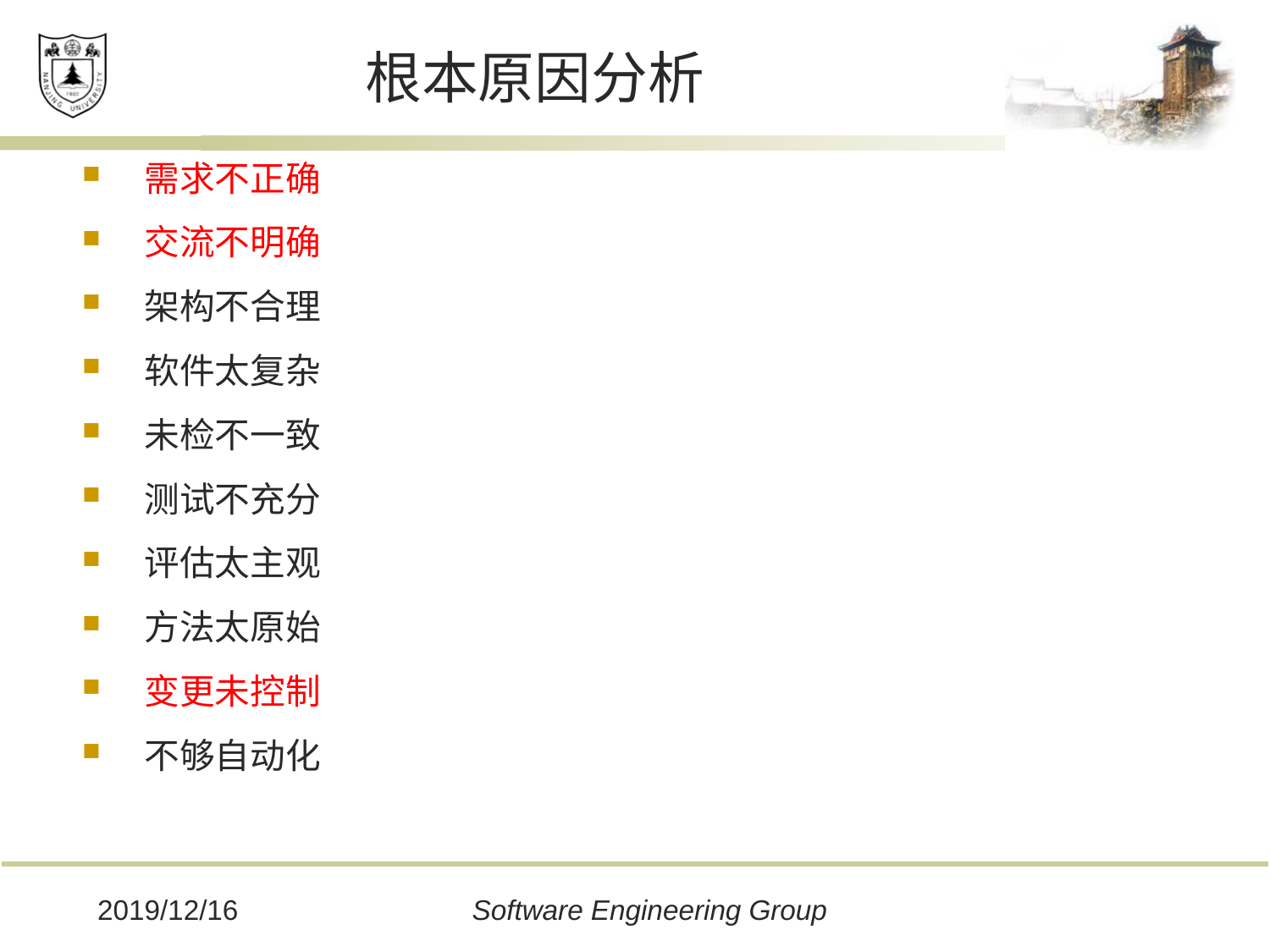

# 根本原因分析
需求不正确
交流不明确
架构不合理
软件太复杂
未检不一致
测试不充分
评估太主观
方法太原始
变更未控制
不够自动化
2019/12/16
Software Engineering Group